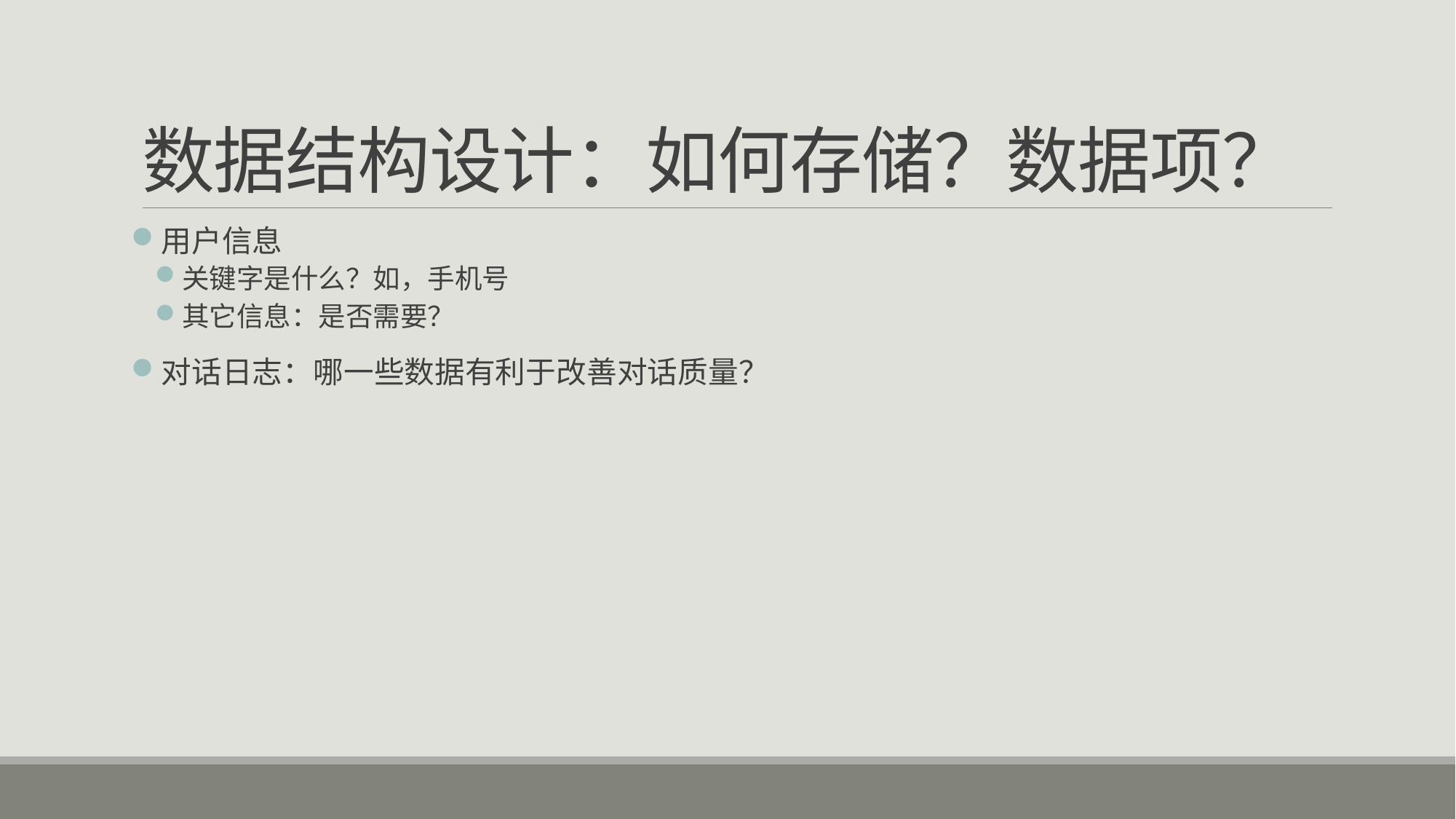

# 数据结构设计：如何存储？数据项？
用户信息
关键字是什么？如，手机号
其它信息：是否需要？
对话日志：哪一些数据有利于改善对话质量？